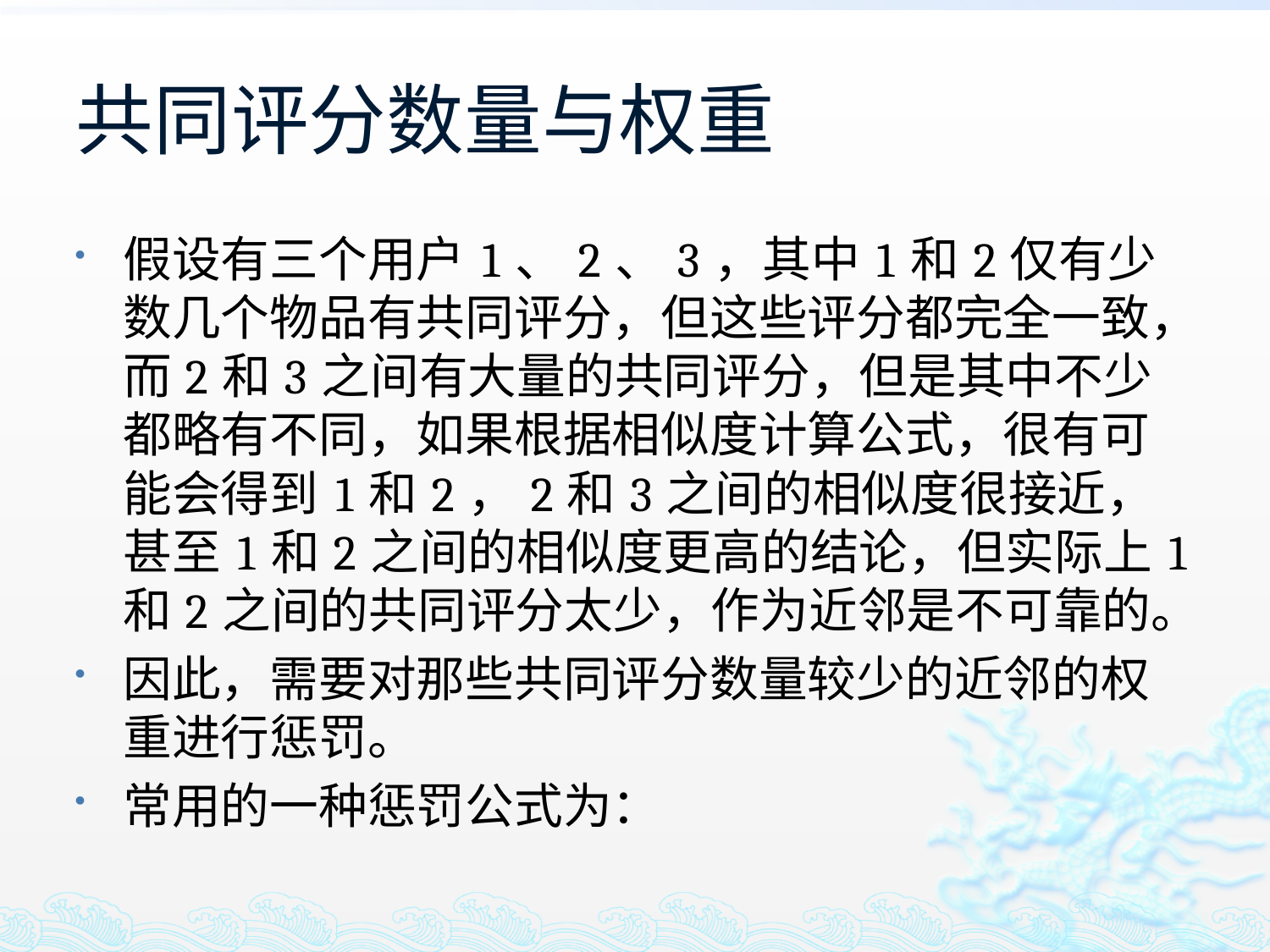

# 共同评分数量与权重
假设有三个用户1、2、3，其中1和2仅有少数几个物品有共同评分，但这些评分都完全一致，而2和3之间有大量的共同评分，但是其中不少都略有不同，如果根据相似度计算公式，很有可能会得到1和2，2和3之间的相似度很接近，甚至1和2之间的相似度更高的结论，但实际上1和2之间的共同评分太少，作为近邻是不可靠的。
因此，需要对那些共同评分数量较少的近邻的权重进行惩罚。
常用的一种惩罚公式为：